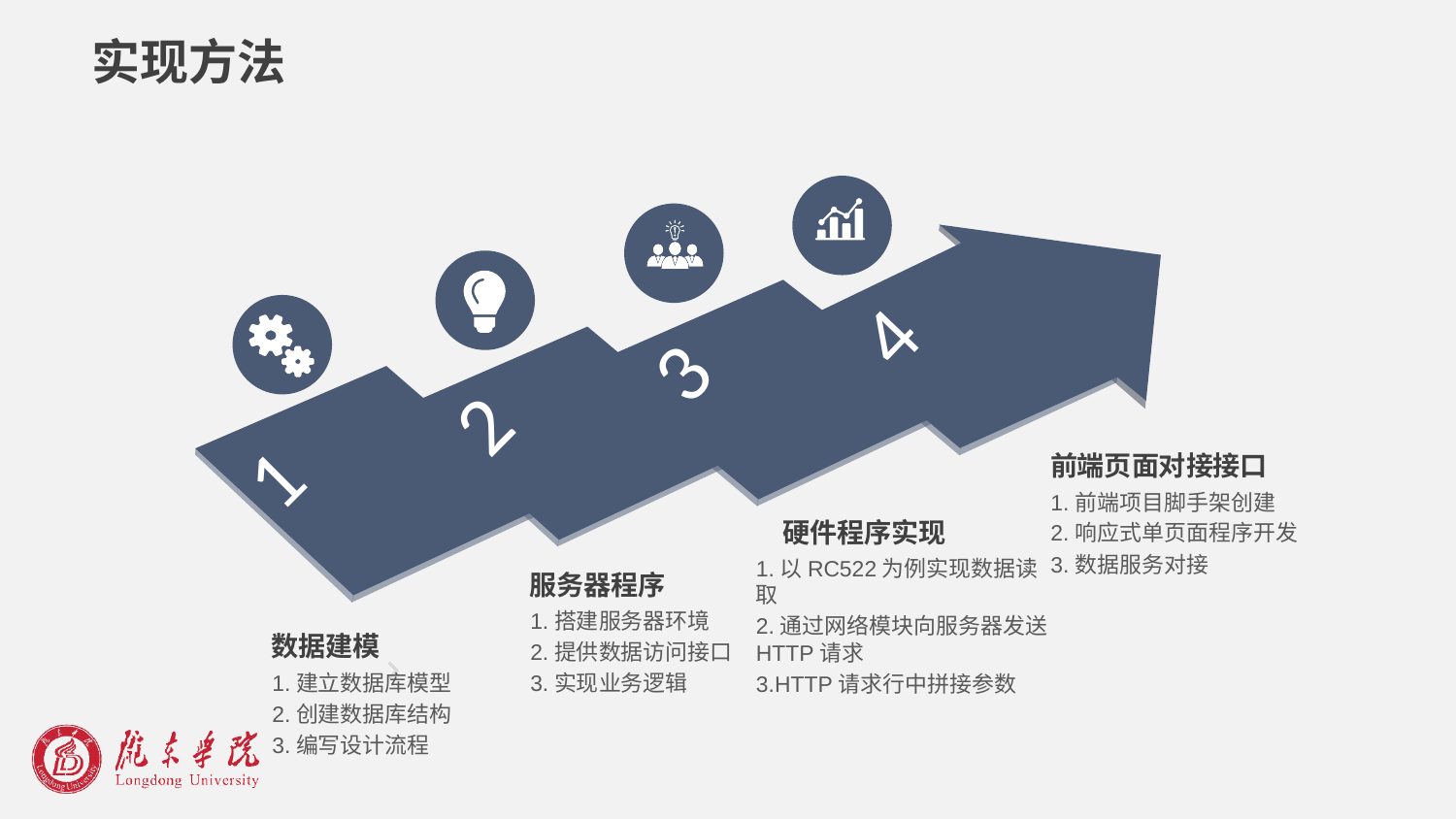

实现方法

4

3

2

1

前端页面对接接口

1.前端项目脚手架创建
2.响应式单页面程序开发
3.数据服务对接

硬件程序实现
1.以RC522为例实现数据读取
2.通过网络模块向服务器发送HTTP请求
3.HTTP请求行中拼接参数
服务器程序
1.搭建服务器环境
2.提供数据访问接口
3.实现业务逻辑
数据建模

1.建立数据库模型
2.创建数据库结构
3.编写设计流程